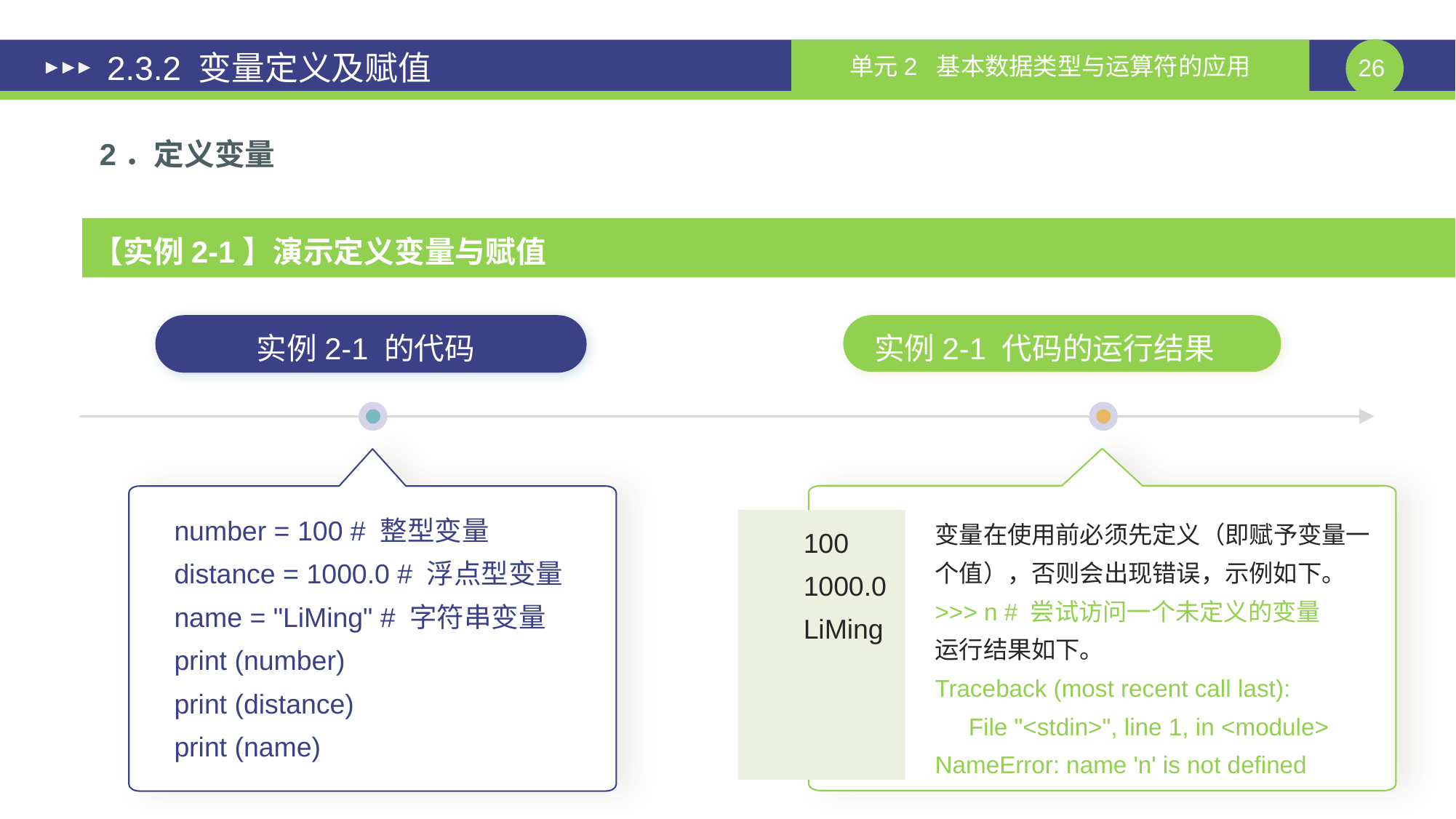

# 2.3.2 变量定义及赋值
2．定义变量

【实例2-1】演示定义变量与赋值

实例2-1 的代码
实例2-1 代码的运行结果

number = 100 # 整型变量
distance = 1000.0 # 浮点型变量
name = "LiMing" # 字符串变量
print (number)
print (distance)
print (name)
变量在使用前必须先定义（即赋予变量一个值），否则会出现错误，示例如下。
>>> n # 尝试访问一个未定义的变量
运行结果如下。
Traceback (most recent call last):
     File "<stdin>", line 1, in <module>
NameError: name 'n' is not defined
100
1000.0
LiMing